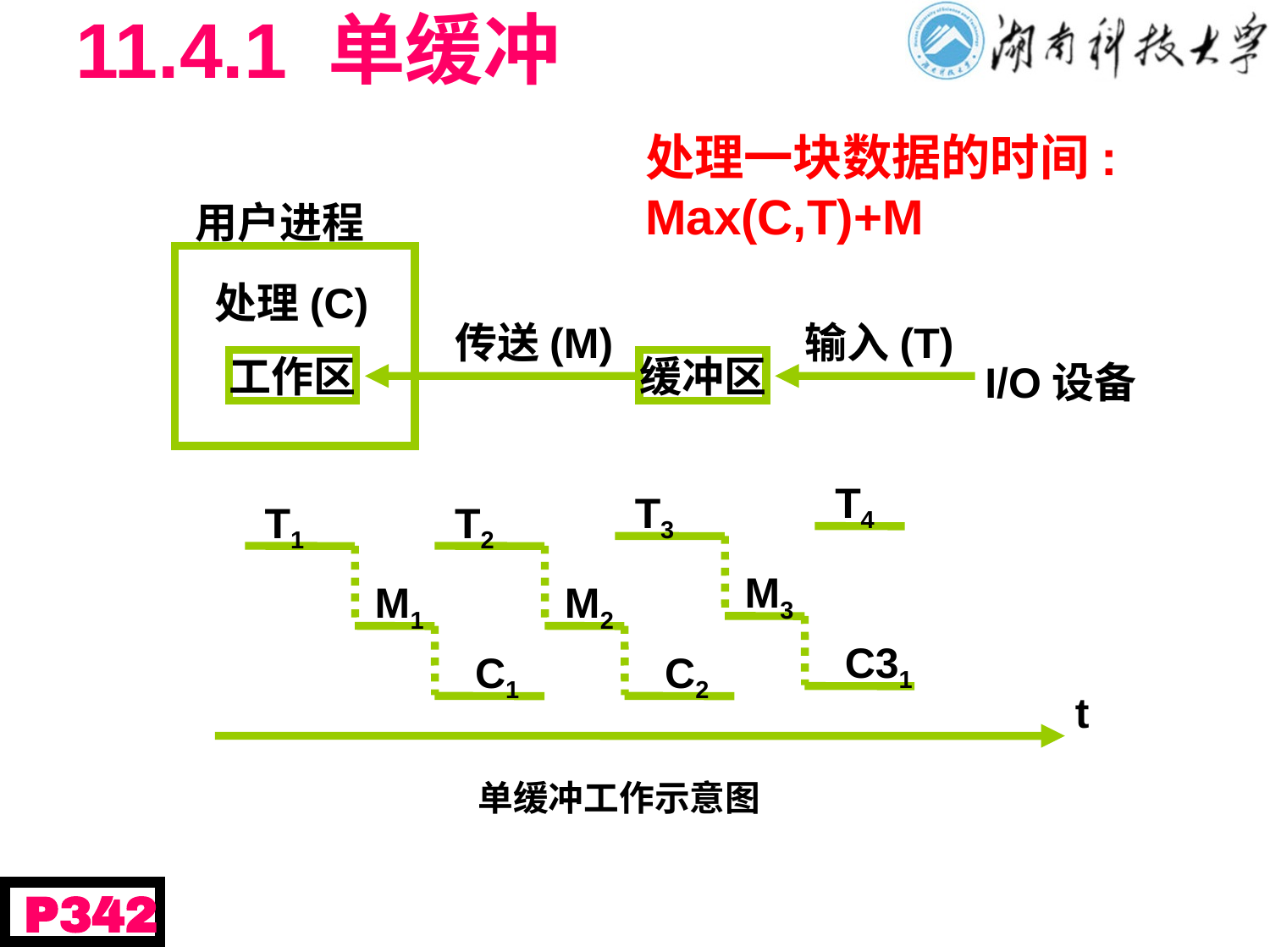

# 11.4.1 单缓冲
处理一块数据的时间: Max(C,T)+M
用户进程

处理(C)
传送(M)
输入(T)
工作区
缓冲区
I/O设备

T4
T3
T1
T2

M3
M1
M2

C31
C1
C2
t

             单缓冲工作示意图
 P342